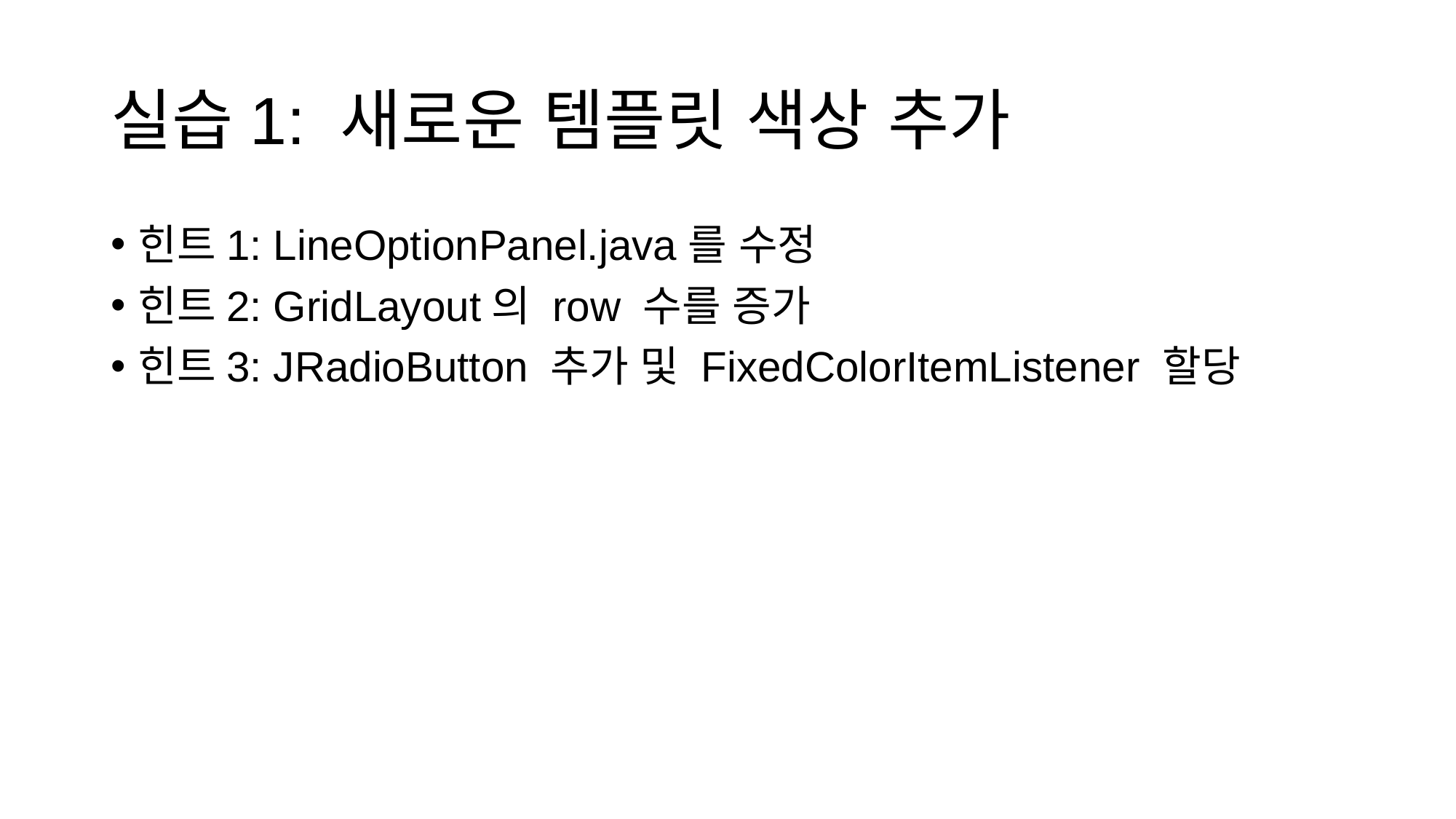

# 실습1: 새로운 템플릿 색상 추가
힌트1: LineOptionPanel.java를 수정
힌트2: GridLayout의 row 수를 증가
힌트3: JRadioButton 추가 및 FixedColorItemListener 할당